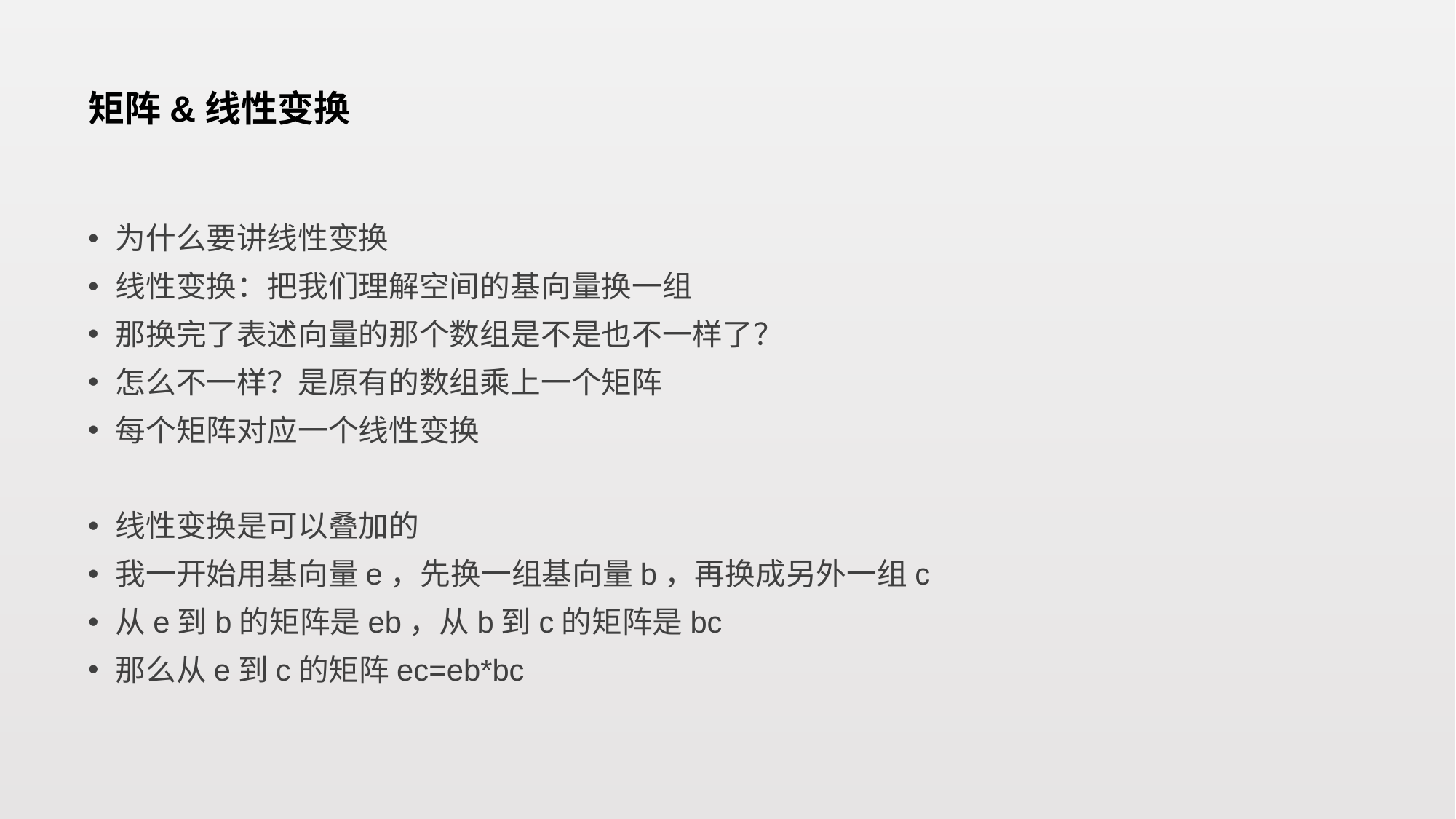

# 矩阵&线性变换
为什么要讲线性变换
线性变换：把我们理解空间的基向量换一组
那换完了表述向量的那个数组是不是也不一样了？
怎么不一样？是原有的数组乘上一个矩阵
每个矩阵对应一个线性变换

线性变换是可以叠加的
我一开始用基向量e，先换一组基向量b，再换成另外一组c
从e到b的矩阵是eb，从b到c的矩阵是bc
那么从e到c的矩阵ec=eb*bc